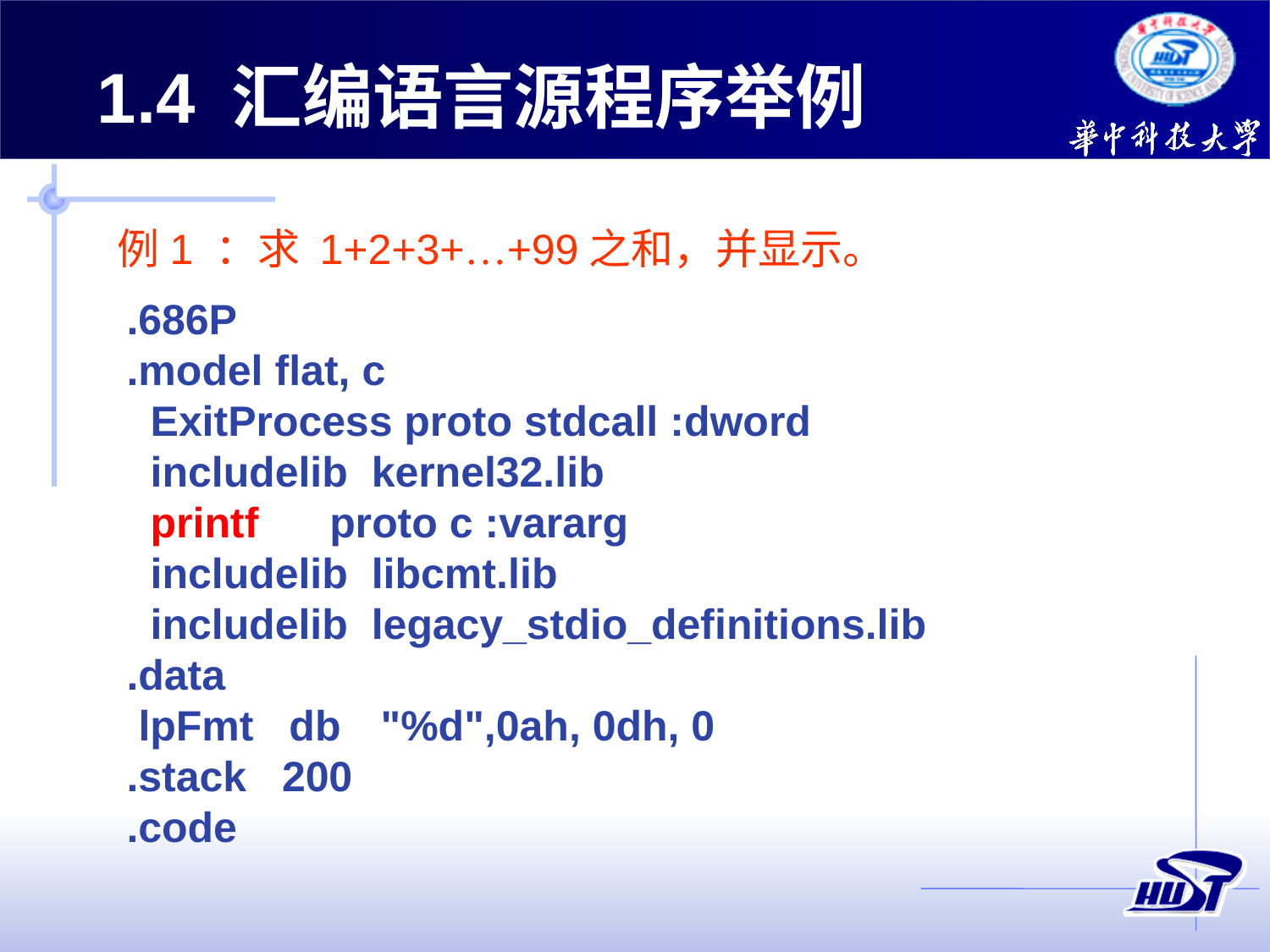

1.4 汇编语言源程序举例
例1 ：求 1+2+3+…+99之和，并显示。
.686P
.model flat, c
  ExitProcess proto stdcall :dword
  includelib  kernel32.lib
  printf      proto c :vararg
  includelib  libcmt.lib
  includelib  legacy_stdio_definitions.lib
.data
 lpFmt   db	"%d",0ah, 0dh, 0
.stack   200
.code